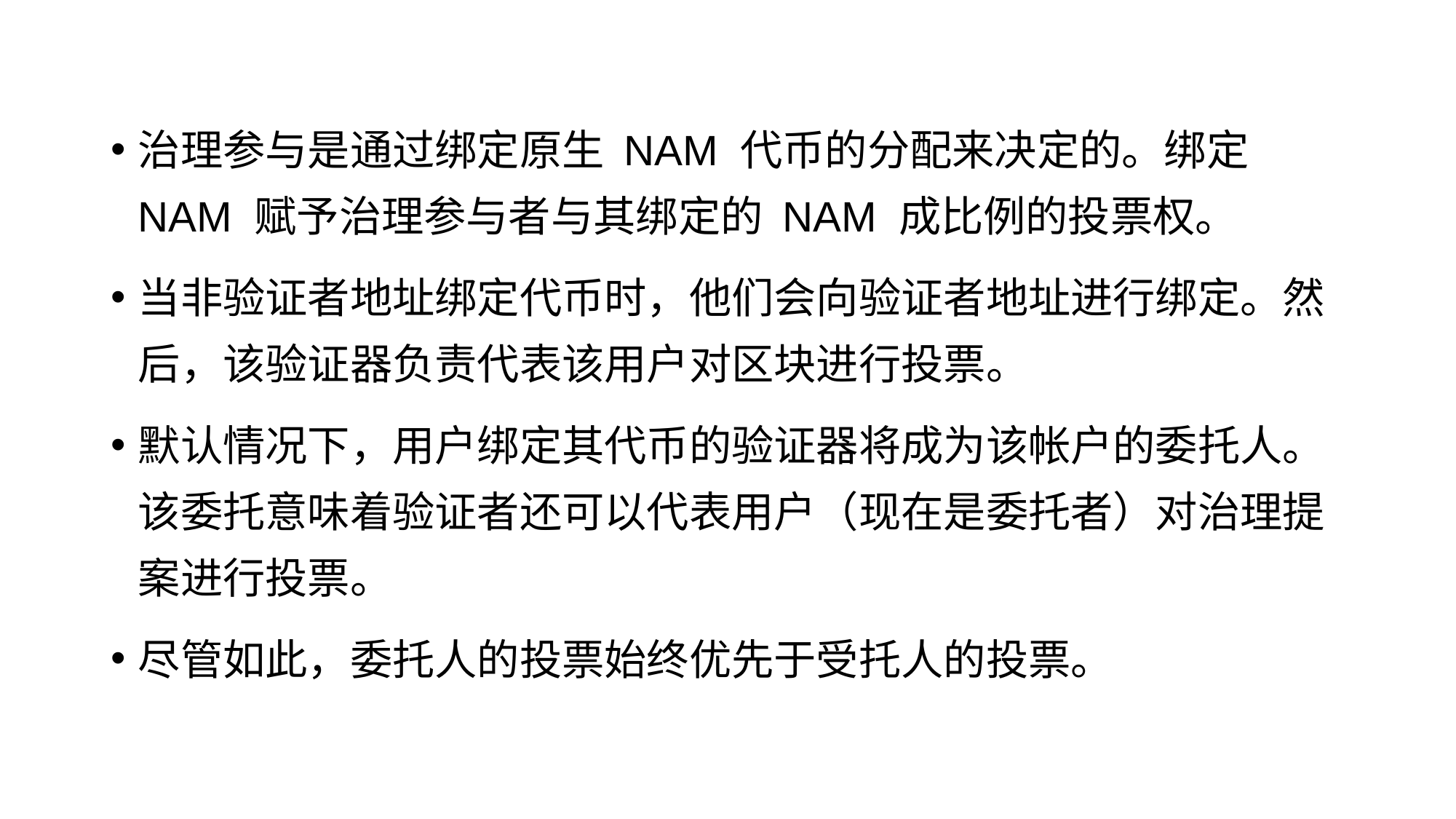

治理参与是通过绑定原生 NAM 代币的分配来决定的。绑定 NAM 赋予治理参与者与其绑定的 NAM 成比例的投票权。
当非验证者地址绑定代币时，他们会向验证者地址进行绑定。然后，该验证器负责代表该用户对区块进行投票。
默认情况下，用户绑定其代币的验证器将成为该帐户的委托人。该委托意味着验证者还可以代表用户（现在是委托者）对治理提案进行投票。
尽管如此，委托人的投票始终优先于受托人的投票。